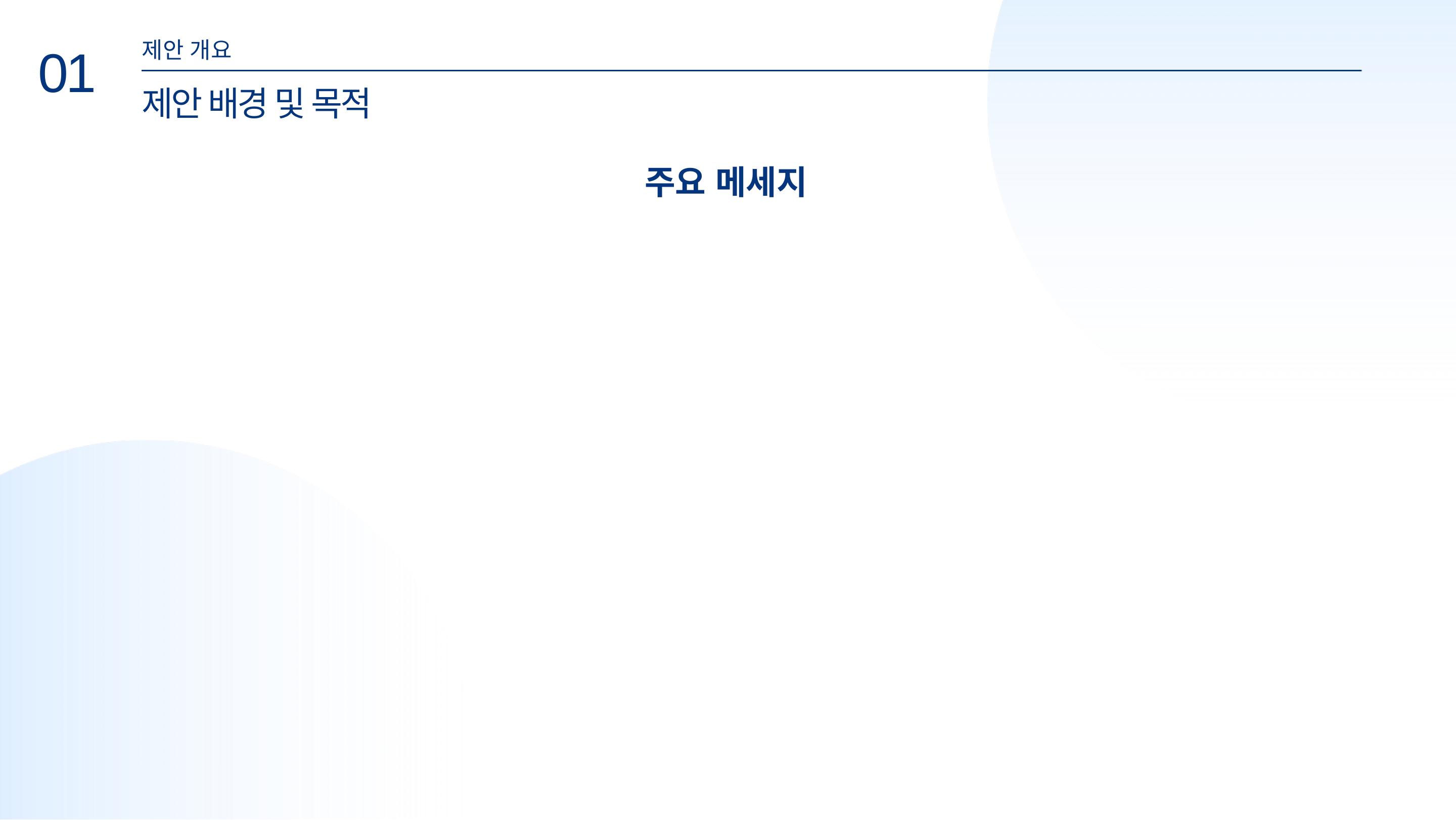

제안 개요
01
제안 배경 및 목적
주요 메세지